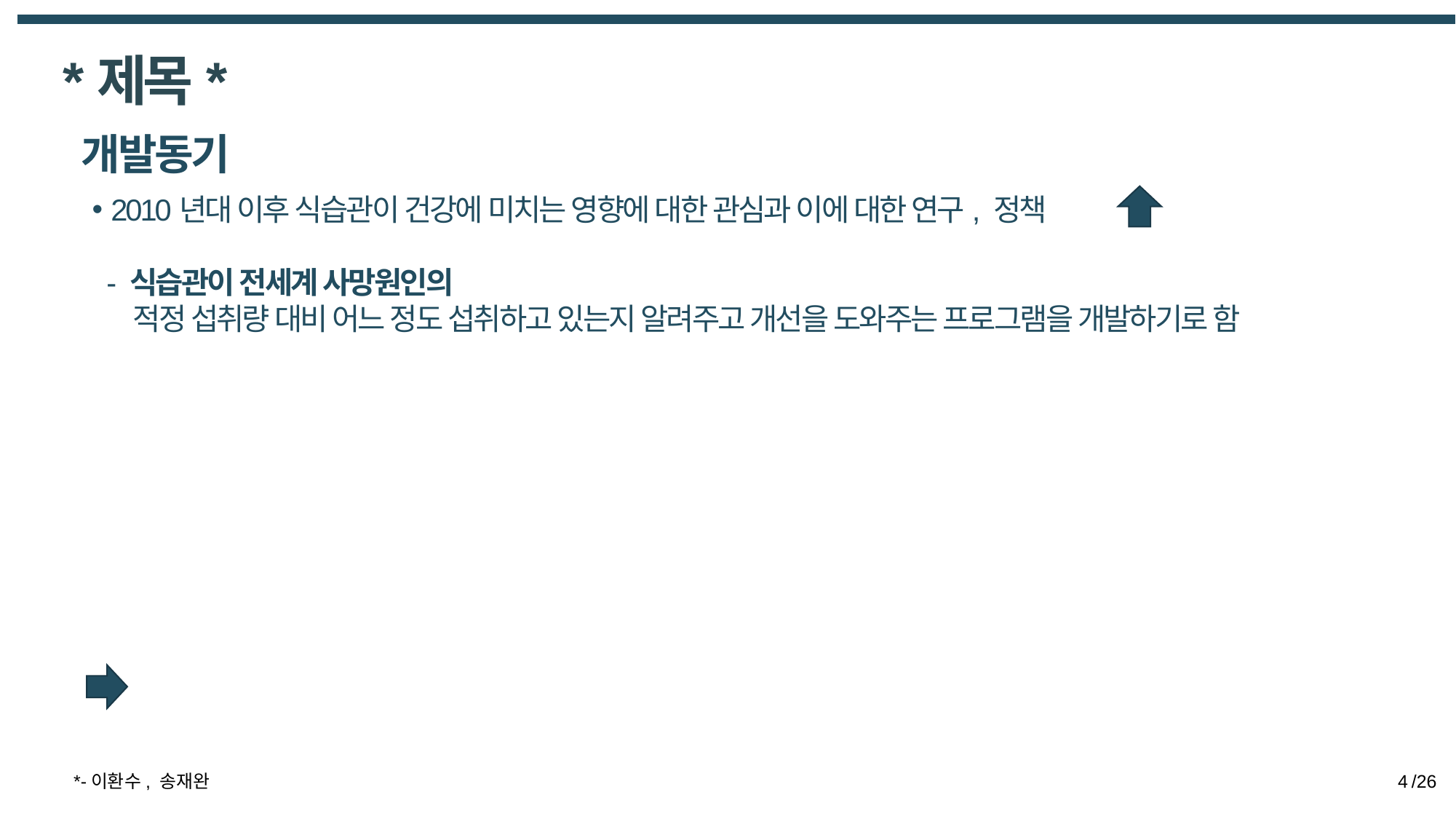

*제목*
개발동기
 2010년대 이후 식습관이 건강에 미치는 영향에 대한 관심과 이에 대한 연구, 정책

  - 식습관이 전세계 사망원인의
     적정 섭취량 대비 어느 정도 섭취하고 있는지 알려주고 개선을 도와주는 프로그램을 개발하기로 함

*-이환수, 송재완
4